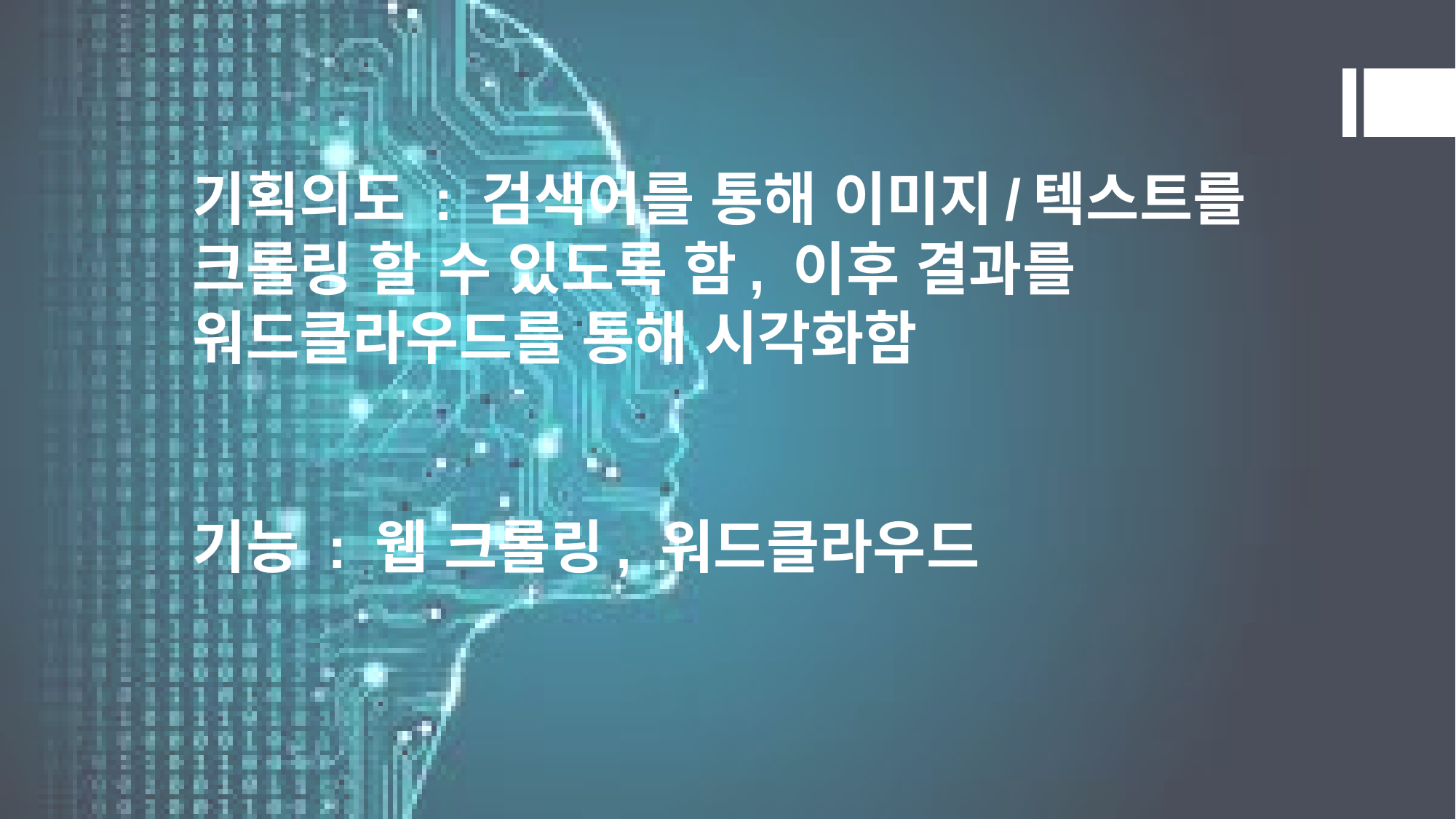

# 기획의도 : 검색어를 통해 이미지/텍스트를 크롤링 할 수 있도록 함, 이후 결과를 워드클라우드를 통해 시각화함 기능 : 웹 크롤링, 워드클라우드